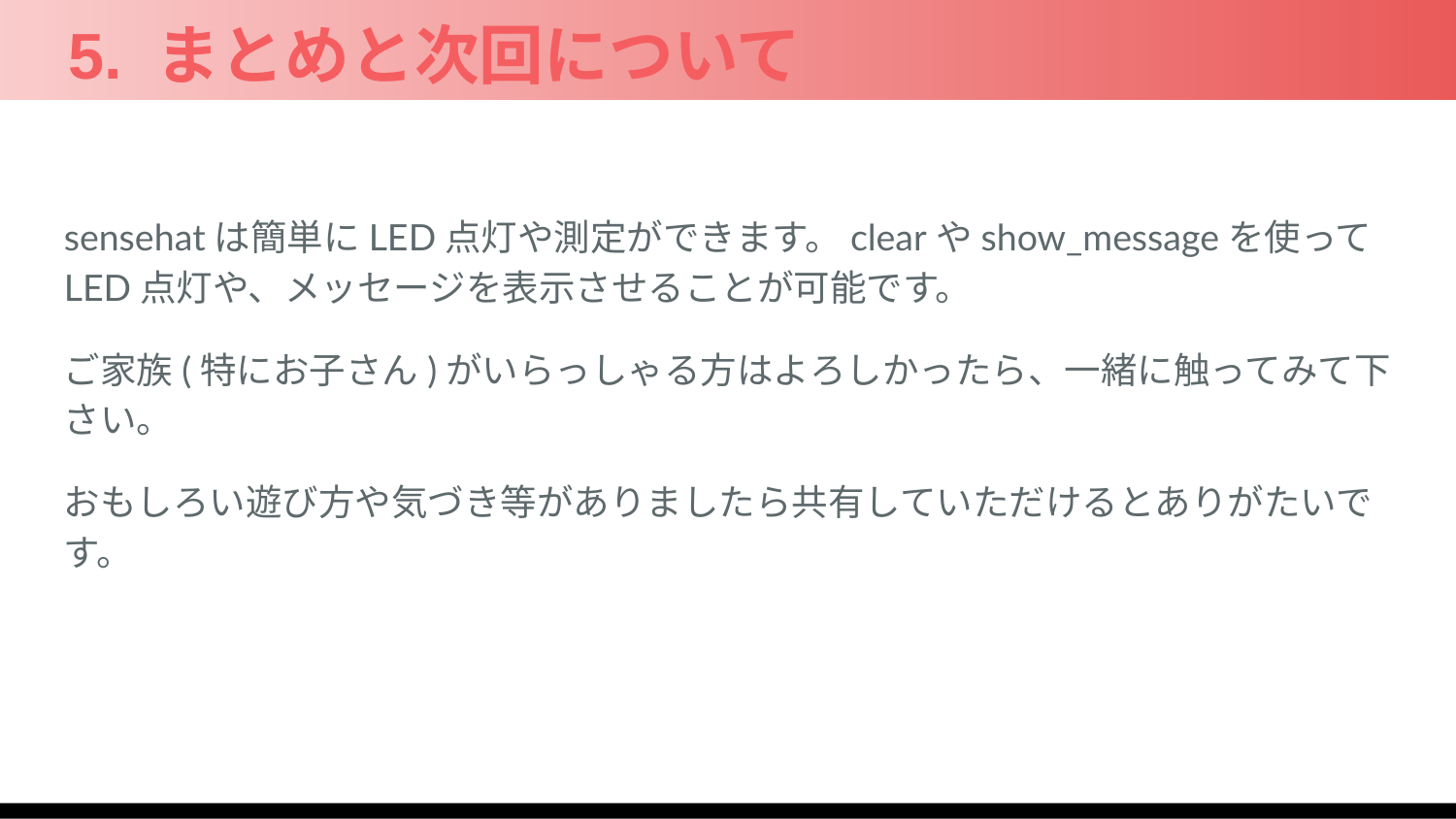

5. まとめと次回について

sensehatは簡単にLED点灯や測定ができます。clearやshow_messageを使ってLED点灯や、メッセージを表示させることが可能です。
ご家族(特にお子さん)がいらっしゃる方はよろしかったら、一緒に触ってみて下さい。
おもしろい遊び方や気づき等がありましたら共有していただけるとありがたいです。